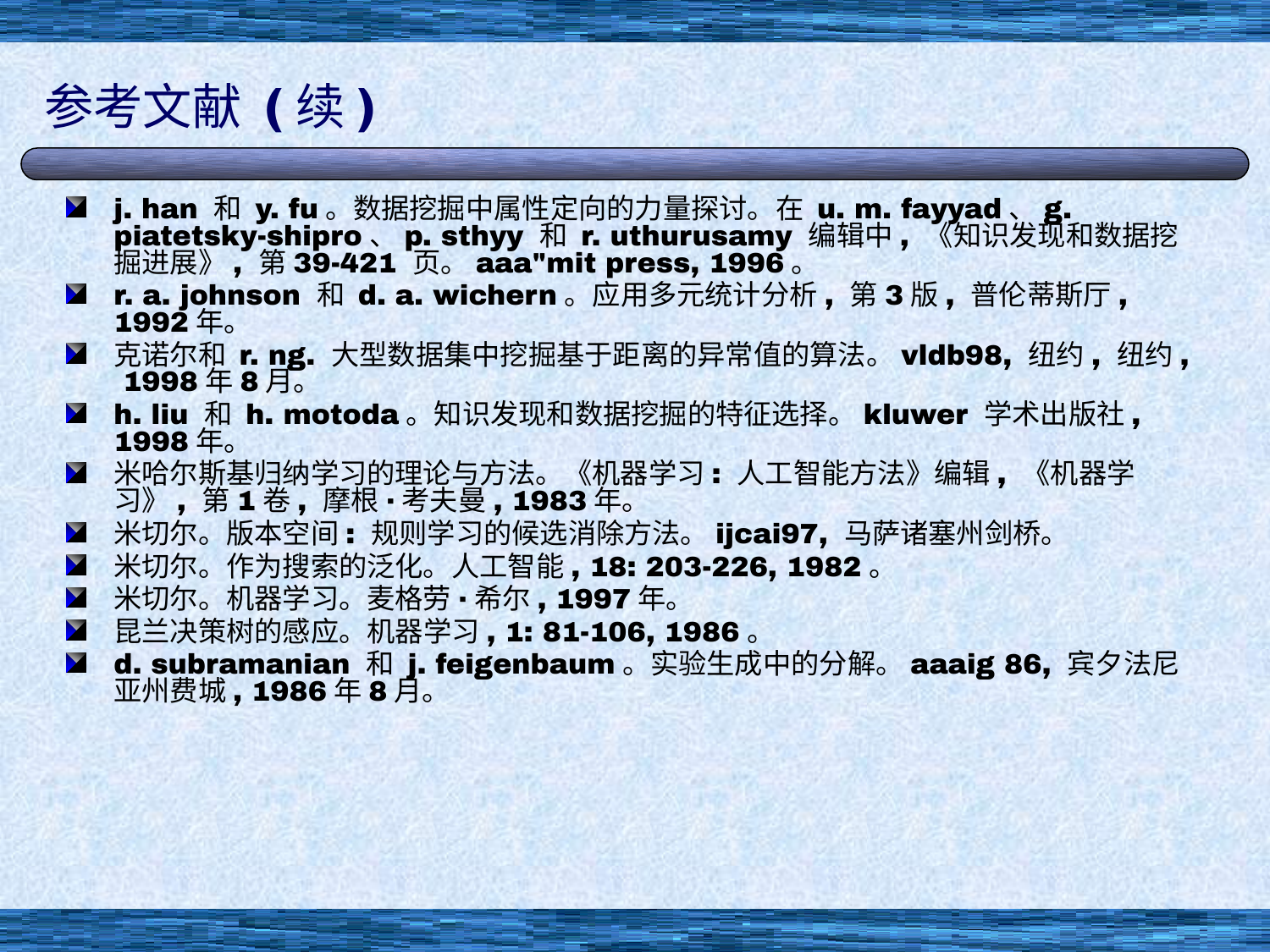

# 参考文献 (续)
j. han 和 y. fu。数据挖掘中属性定向的力量探讨。在 u. m. fayyad、g. piatetsky-shipro、p. sthyy 和 r. uthurusamy 编辑中, 《知识发现和数据挖掘进展》, 第39-421 页。aaa"mit press, 1996。
r. a. johnson 和 d. a. wichern。应用多元统计分析, 第3版, 普伦蒂斯厅, 1992年。
克诺尔和 r. ng. 大型数据集中挖掘基于距离的异常值的算法。vldb98, 纽约, 纽约, 1998年8月。
h. liu 和 h. motoda。知识发现和数据挖掘的特征选择。kluwer 学术出版社, 1998年。
米哈尔斯基归纳学习的理论与方法。《机器学习: 人工智能方法》编辑, 《机器学习》, 第1卷, 摩根·考夫曼, 1983年。
米切尔。版本空间: 规则学习的候选消除方法。ijcai97, 马萨诸塞州剑桥。
米切尔。作为搜索的泛化。人工智能, 18: 203-226, 1982。
米切尔。机器学习。麦格劳·希尔, 1997年。
昆兰决策树的感应。机器学习, 1: 81-106, 1986。
d. subramanian 和 j. feigenbaum。实验生成中的分解。aaaig 86, 宾夕法尼亚州费城, 1986年8月。